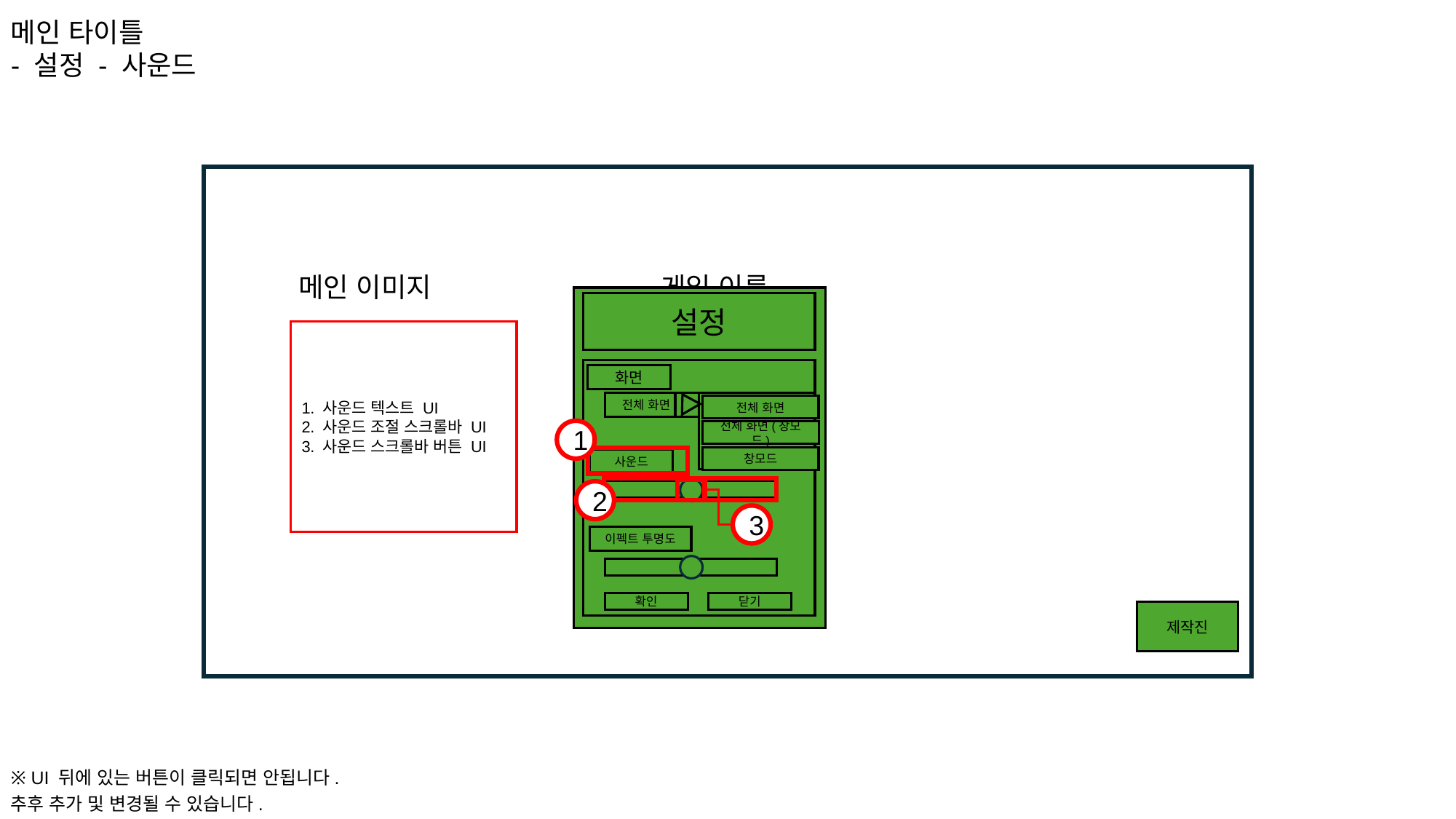

메인 타이틀
- 설정 - 사운드
ㅁ
메인 이미지
게임 이름

설정
1. 사운드 텍스트 UI
2. 사운드 조절 스크롤바 UI
3. 사운드 스크롤바 버튼 UI

게임 시작
화면

전체 화면

전체 화면
1
전체 화면(창모드)
정비
창모드

사운드

2
조작 방법
3
이펙트 투명도
게임 설정

확인
닫기
제작진
※ UI 뒤에 있는 버튼이 클릭되면 안됩니다.
추후 추가 및 변경될 수 있습니다.